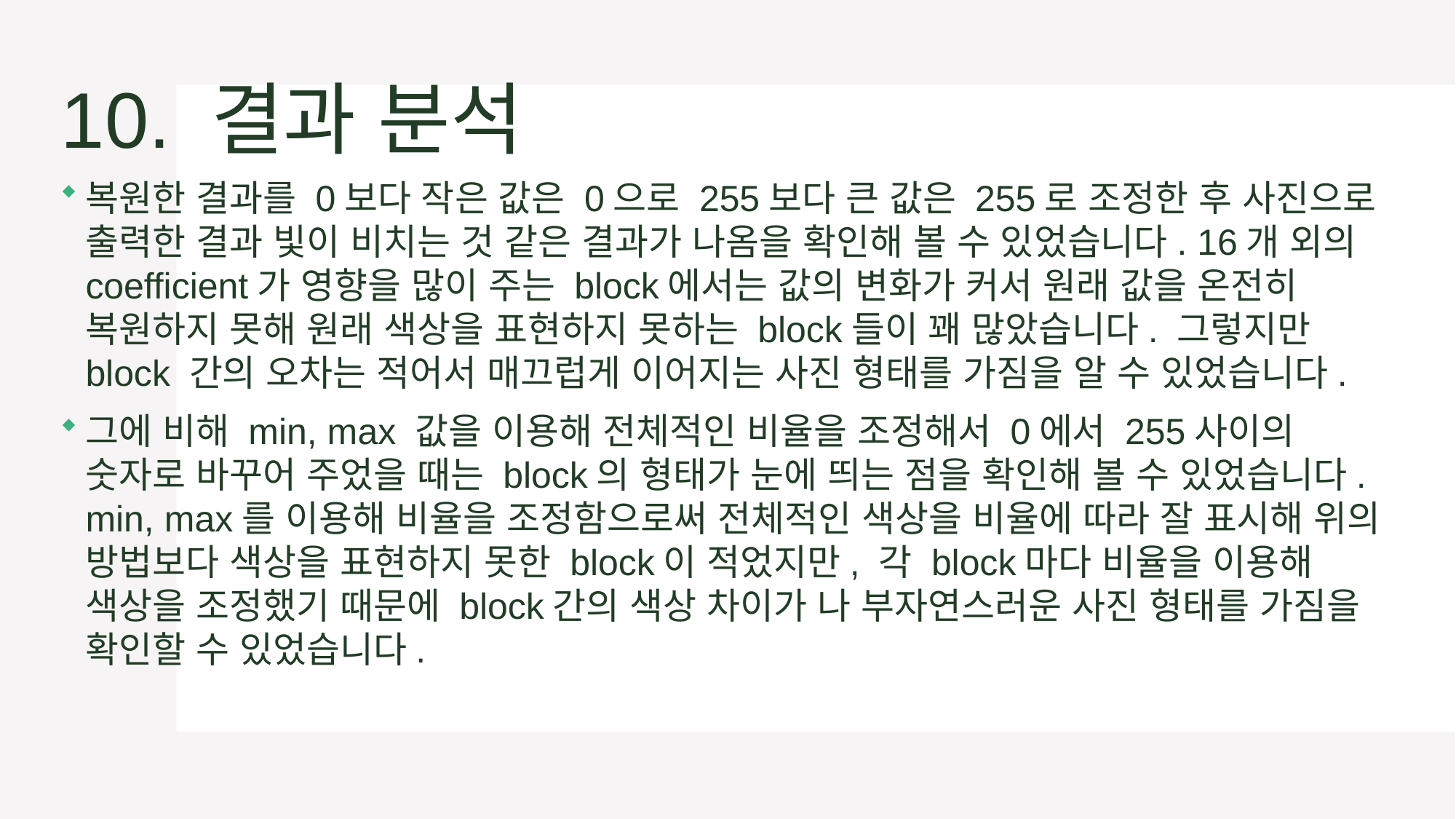

# 10. 결과 분석
복원한 결과를 0보다 작은 값은 0으로 255보다 큰 값은 255로 조정한 후 사진으로 출력한 결과 빛이 비치는 것 같은 결과가 나옴을 확인해 볼 수 있었습니다. 16개 외의 coefficient가 영향을 많이 주는 block에서는 값의 변화가 커서 원래 값을 온전히 복원하지 못해 원래 색상을 표현하지 못하는 block들이 꽤 많았습니다. 그렇지만 block 간의 오차는 적어서 매끄럽게 이어지는 사진 형태를 가짐을 알 수 있었습니다.
그에 비해 min, max 값을 이용해 전체적인 비율을 조정해서 0에서 255사이의 숫자로 바꾸어 주었을 때는 block의 형태가 눈에 띄는 점을 확인해 볼 수 있었습니다. min, max를 이용해 비율을 조정함으로써 전체적인 색상을 비율에 따라 잘 표시해 위의 방법보다 색상을 표현하지 못한 block이 적었지만, 각 block마다 비율을 이용해 색상을 조정했기 때문에 block간의 색상 차이가 나 부자연스러운 사진 형태를 가짐을 확인할 수 있었습니다.